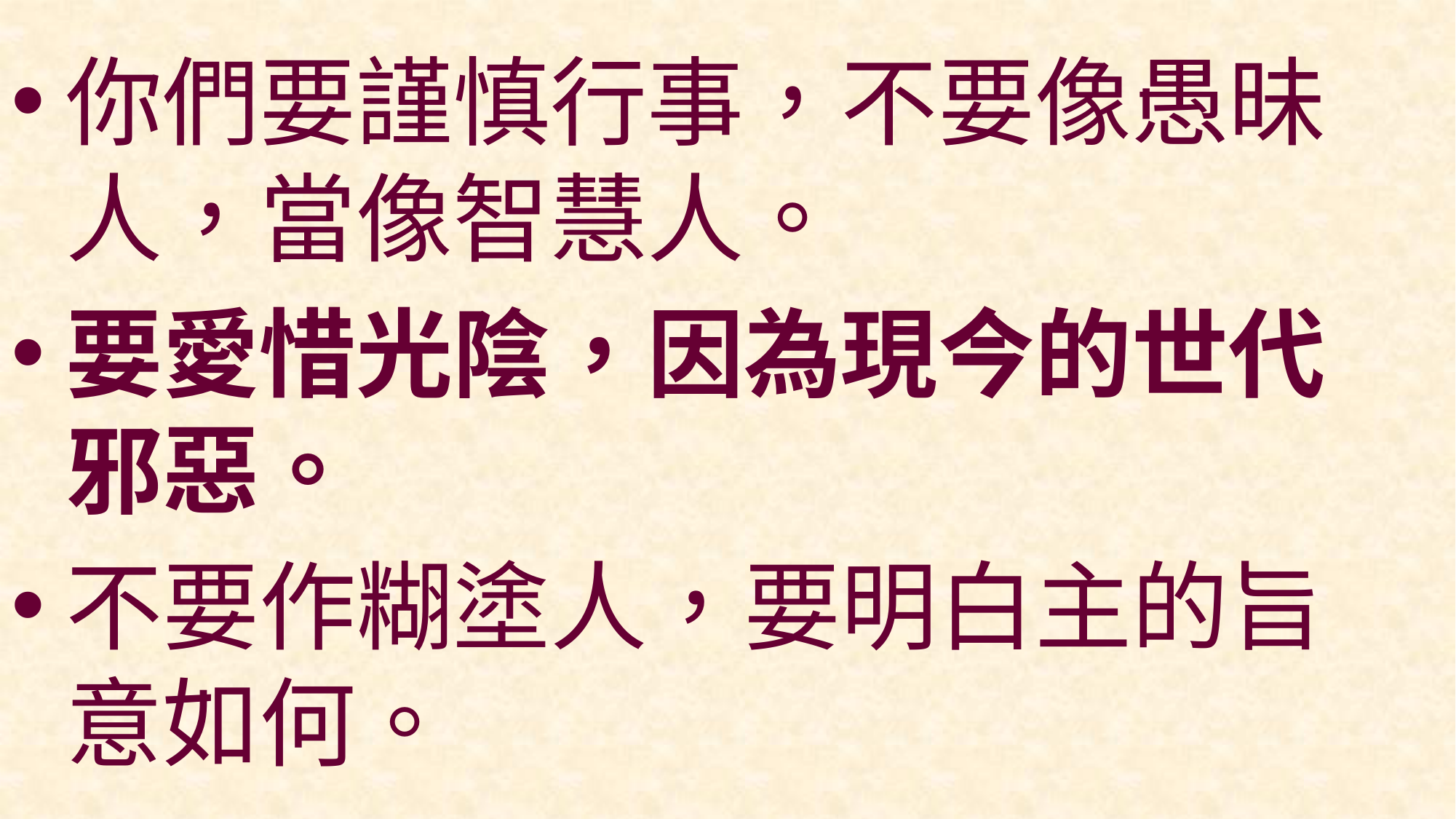

你們要謹慎行事，不要像愚昧人，當像智慧人。
要愛惜光陰，因為現今的世代邪惡。
不要作糊塗人，要明白主的旨意如何。